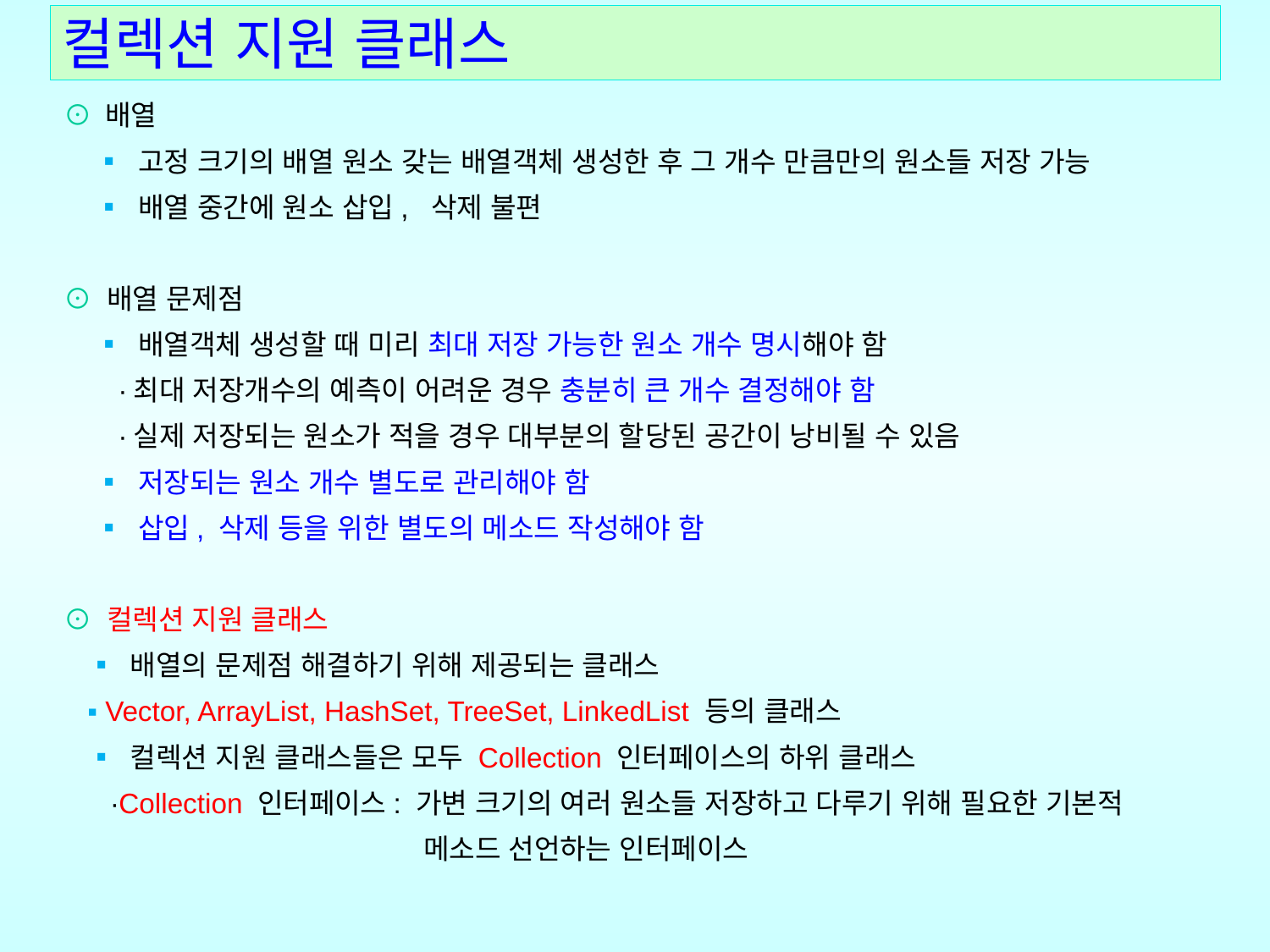

# 컬렉션 지원 클래스
⊙ 배열
    ▪ 고정 크기의 배열 원소 갖는 배열객체 생성한 후 그 개수 만큼만의 원소들 저장 가능
    ▪ 배열 중간에 원소 삽입,  삭제 불편

⊙ 배열 문제점
    ▪ 배열객체 생성할 때 미리 최대 저장 가능한 원소 개수 명시해야 함
       ∙최대 저장개수의 예측이 어려운 경우 충분히 큰 개수 결정해야 함
       ∙실제 저장되는 원소가 적을 경우 대부분의 할당된 공간이 낭비될 수 있음
    ▪ 저장되는 원소 개수 별도로 관리해야 함
    ▪ 삽입, 삭제 등을 위한 별도의 메소드 작성해야 함

⊙ 컬렉션 지원 클래스
   ▪ 배열의 문제점 해결하기 위해 제공되는 클래스
   ▪ Vector, ArrayList, HashSet, TreeSet, LinkedList 등의 클래스
   ▪ 컬렉션 지원 클래스들은 모두 Collection 인터페이스의 하위 클래스
      ∙Collection 인터페이스: 가변 크기의 여러 원소들 저장하고 다루기 위해 필요한 기본적
                                             메소드 선언하는 인터페이스